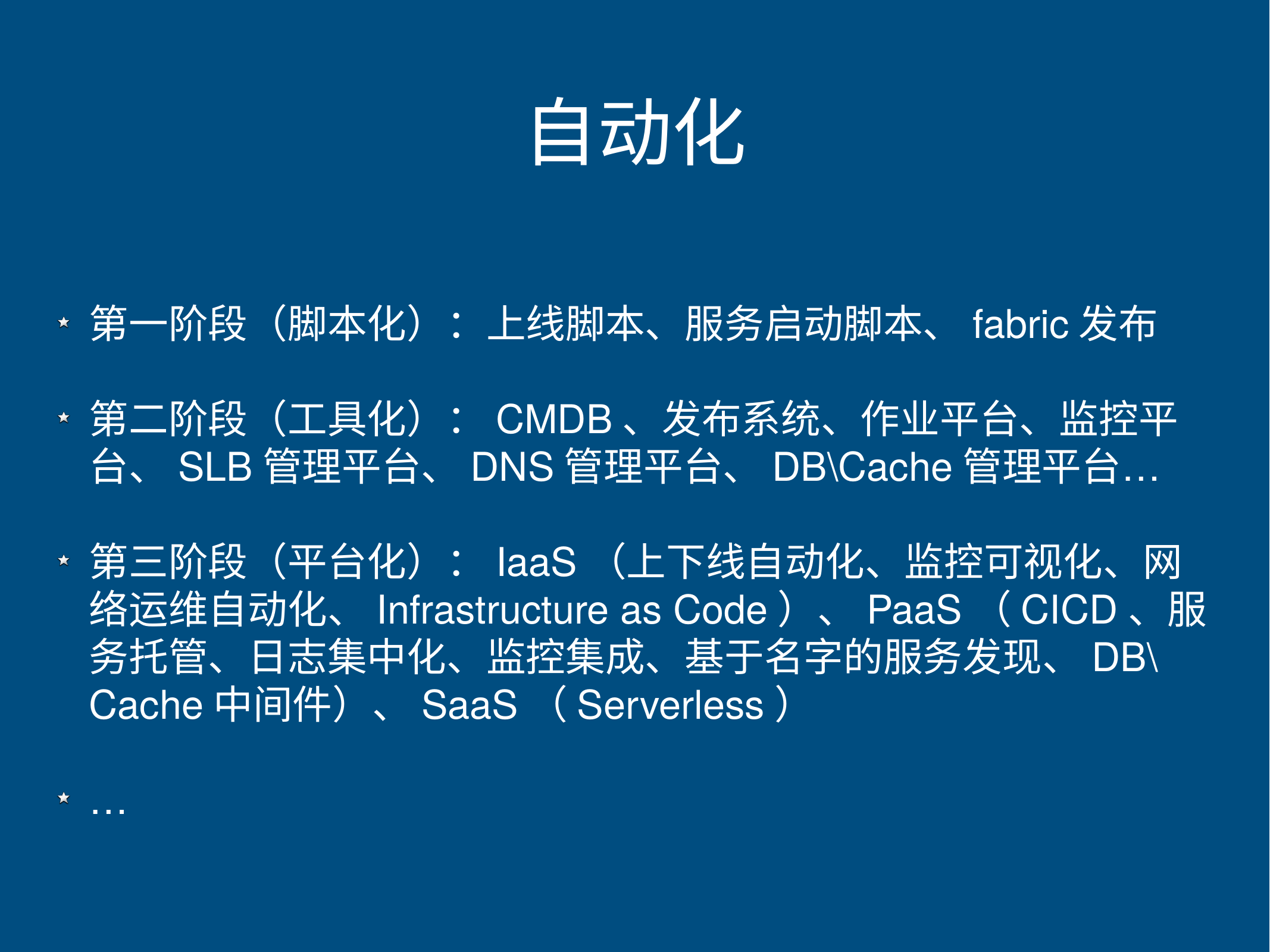

# 自动化
第一阶段（脚本化）：上线脚本、服务启动脚本、fabric发布

第二阶段（工具化）：CMDB、发布系统、作业平台、监控平台、SLB管理平台、DNS管理平台、DB\Cache管理平台…

第三阶段（平台化）：IaaS（上下线自动化、监控可视化、网络运维自动化、Infrastructure as Code）、PaaS（CICD、服务托管、日志集中化、监控集成、基于名字的服务发现、DB\Cache中间件）、SaaS（Serverless）

…